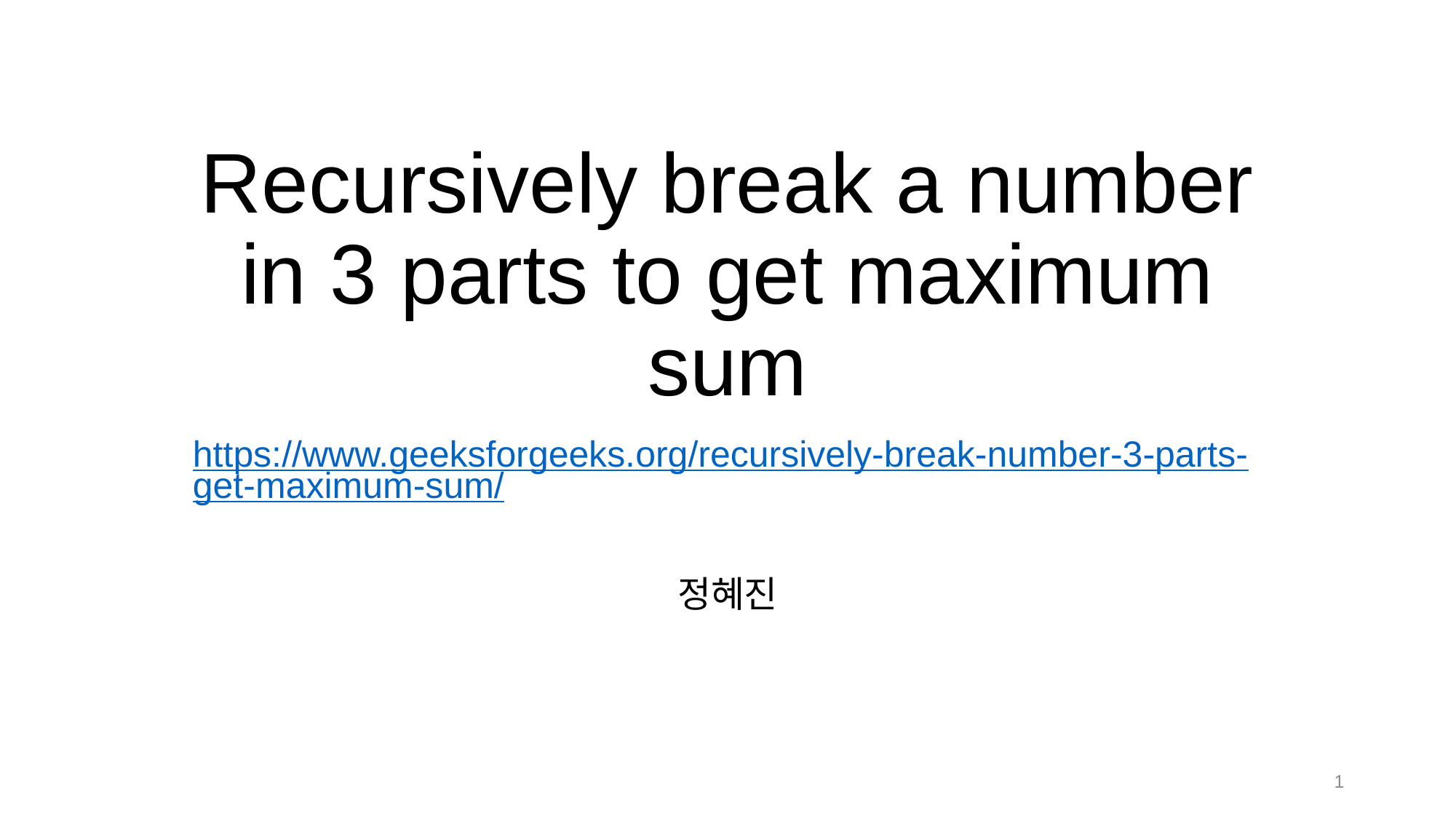

# Recursively break a number in 3 parts to get maximum sum
https://www.geeksforgeeks.org/recursively-break-number-3-parts-get-maximum-sum/

정혜진
1